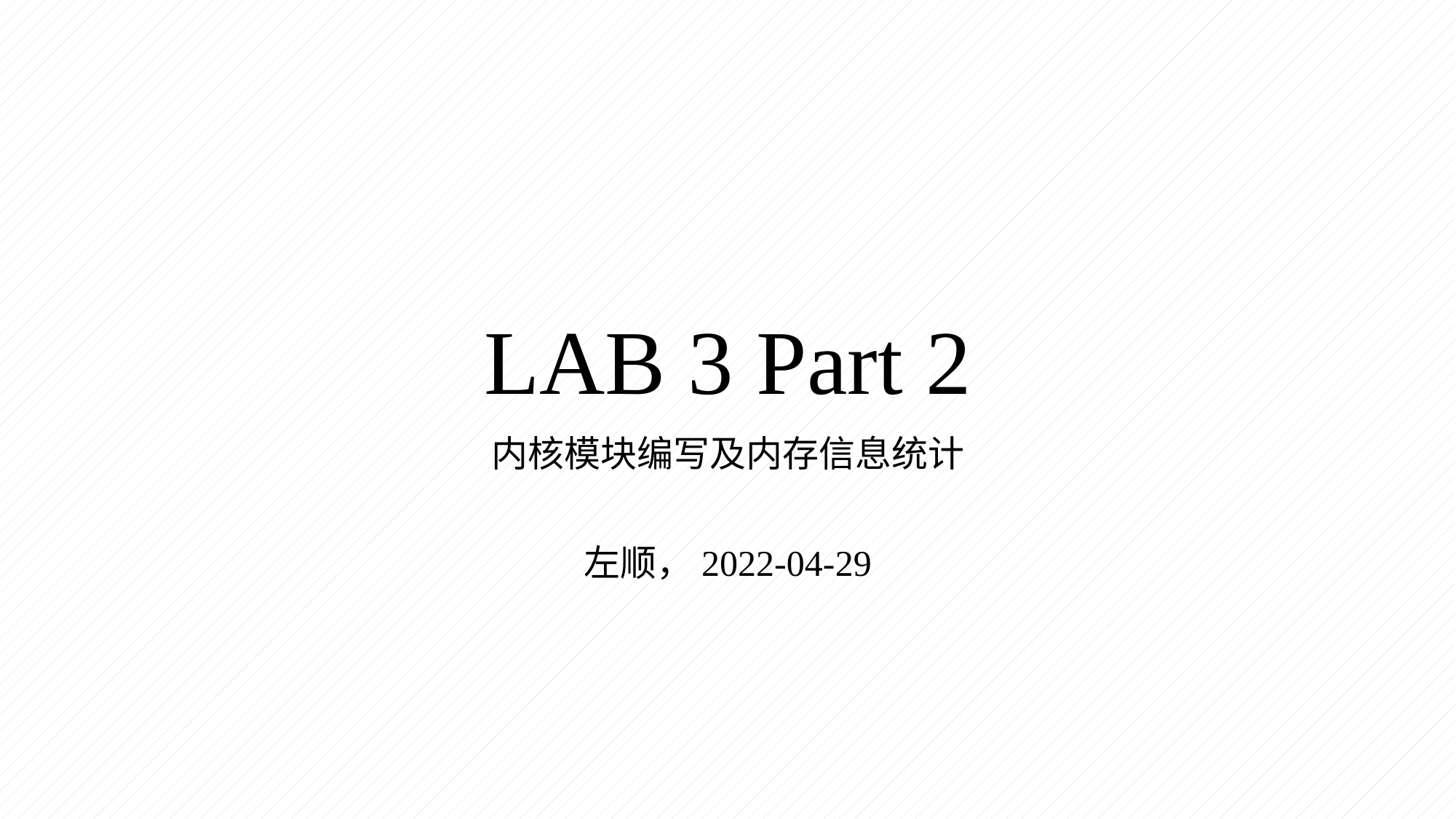

# LAB 3 Part 2
内核模块编写及内存信息统计

左顺，2022-04-29